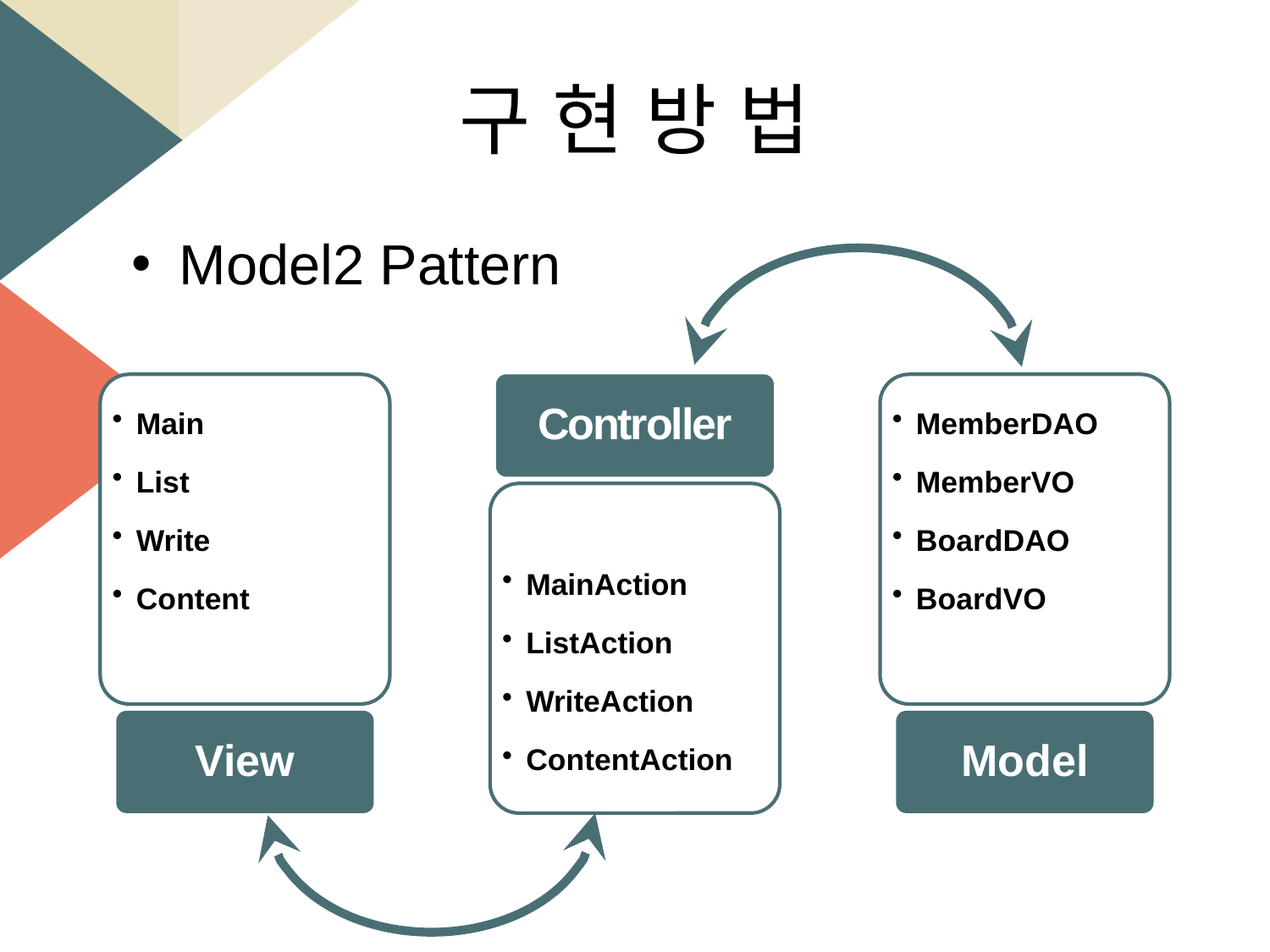

# 구 현 방 법
Model2 Pattern

Main
List
Write
Content
View
Controller

MainAction
ListAction
WriteAction
ContentAction

MemberDAO
MemberVO
BoardDAO
BoardVO
Model